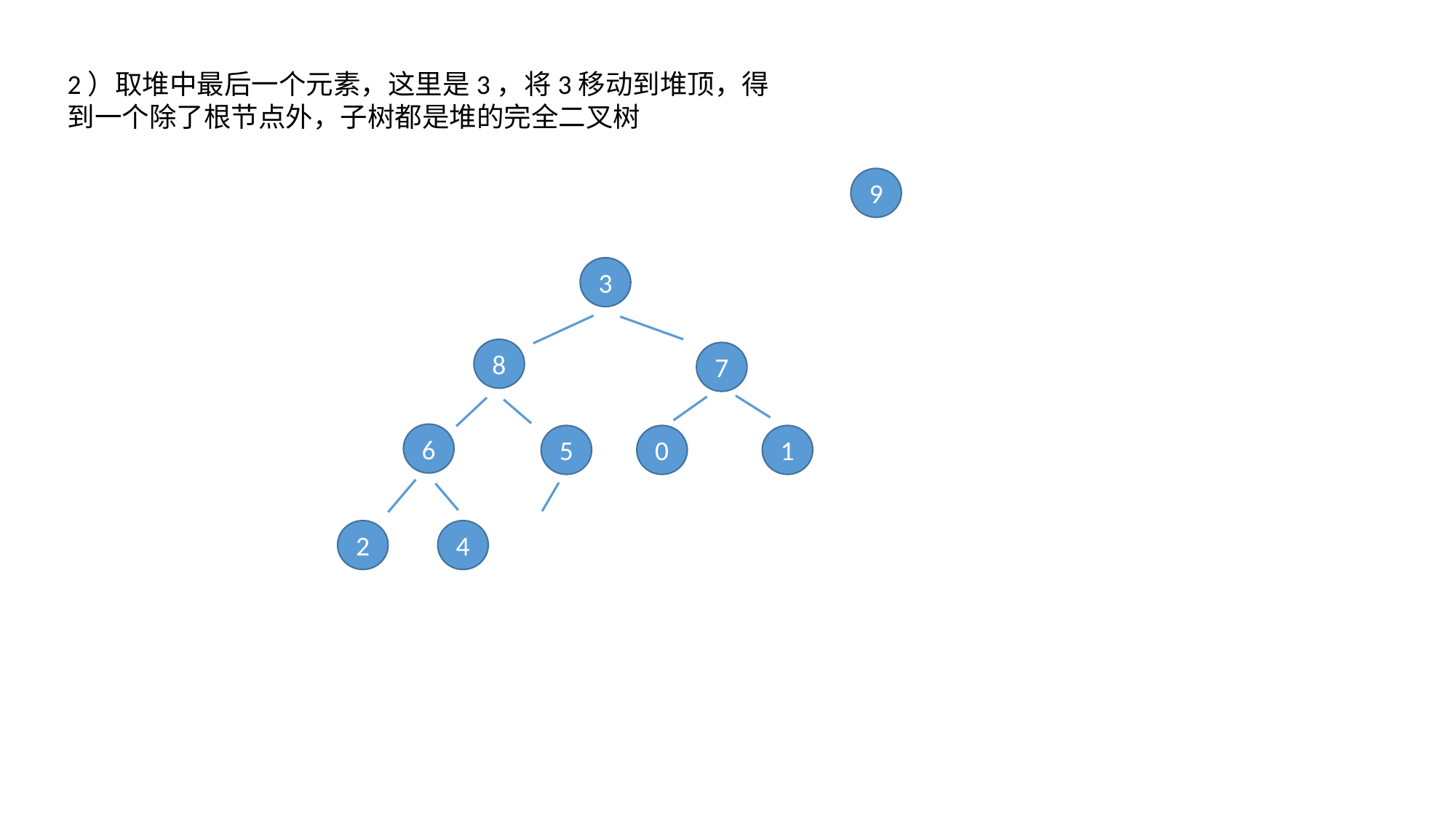

2）取堆中最后一个元素，这里是3，将3移动到堆顶，得到一个除了根节点外，子树都是堆的完全二叉树
9
3
8
7
6
5
0
1
2
4